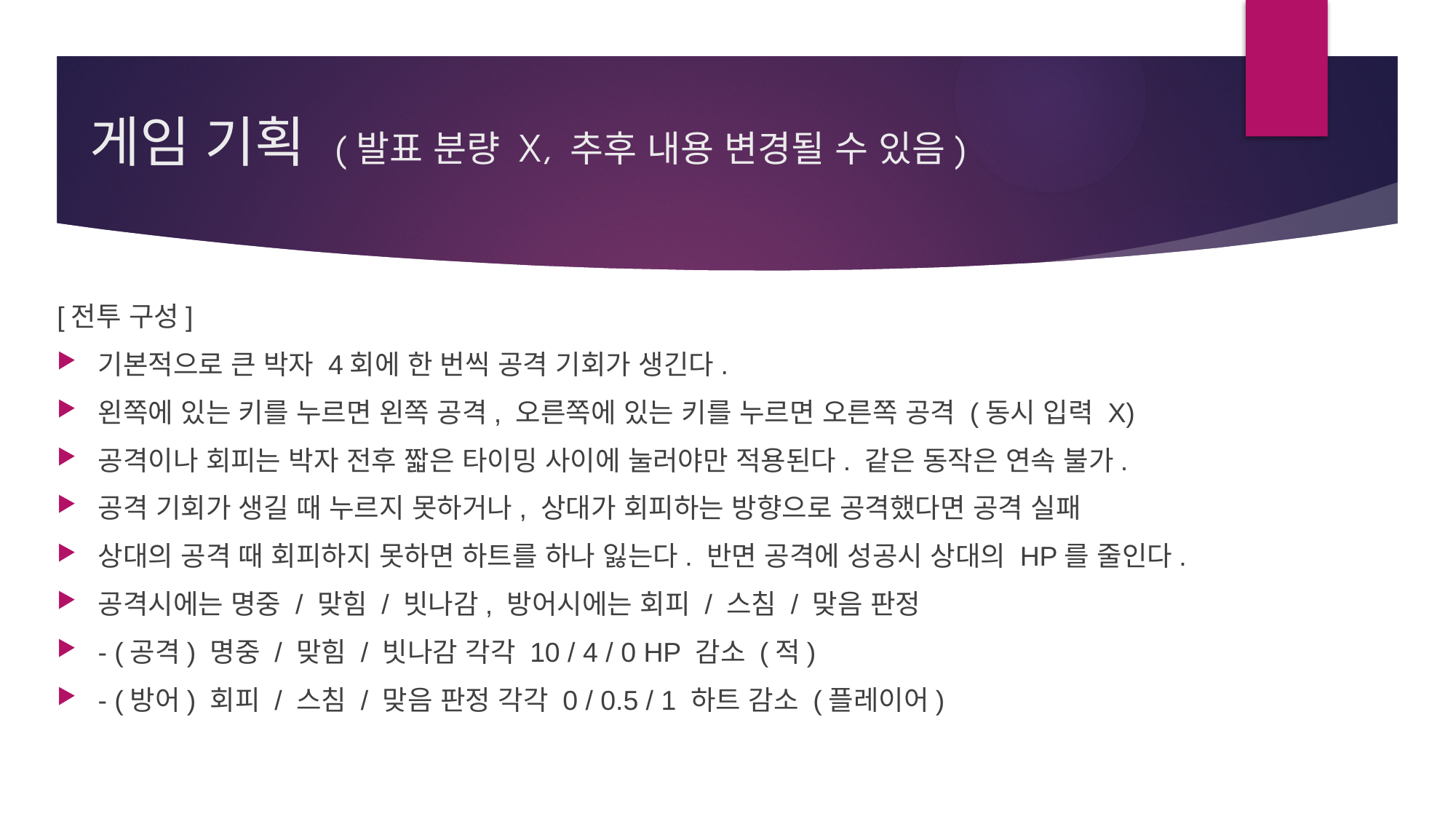

게임 기획 (발표 분량 X, 추후 내용 변경될 수 있음)
[전투 구성]
기본적으로 큰 박자 4회에 한 번씩 공격 기회가 생긴다.
왼쪽에 있는 키를 누르면 왼쪽 공격, 오른쪽에 있는 키를 누르면 오른쪽 공격 (동시 입력 X)
공격이나 회피는 박자 전후 짧은 타이밍 사이에 눌러야만 적용된다. 같은 동작은 연속 불가.
공격 기회가 생길 때 누르지 못하거나, 상대가 회피하는 방향으로 공격했다면 공격 실패
상대의 공격 때 회피하지 못하면 하트를 하나 잃는다. 반면 공격에 성공시 상대의 HP를 줄인다.
공격시에는 명중 / 맞힘 / 빗나감, 방어시에는 회피 / 스침 / 맞음 판정
- (공격) 명중 / 맞힘 / 빗나감 각각 10 / 4 / 0 HP 감소 (적)
- (방어) 회피 / 스침 / 맞음 판정 각각 0 / 0.5 / 1 하트 감소 (플레이어)